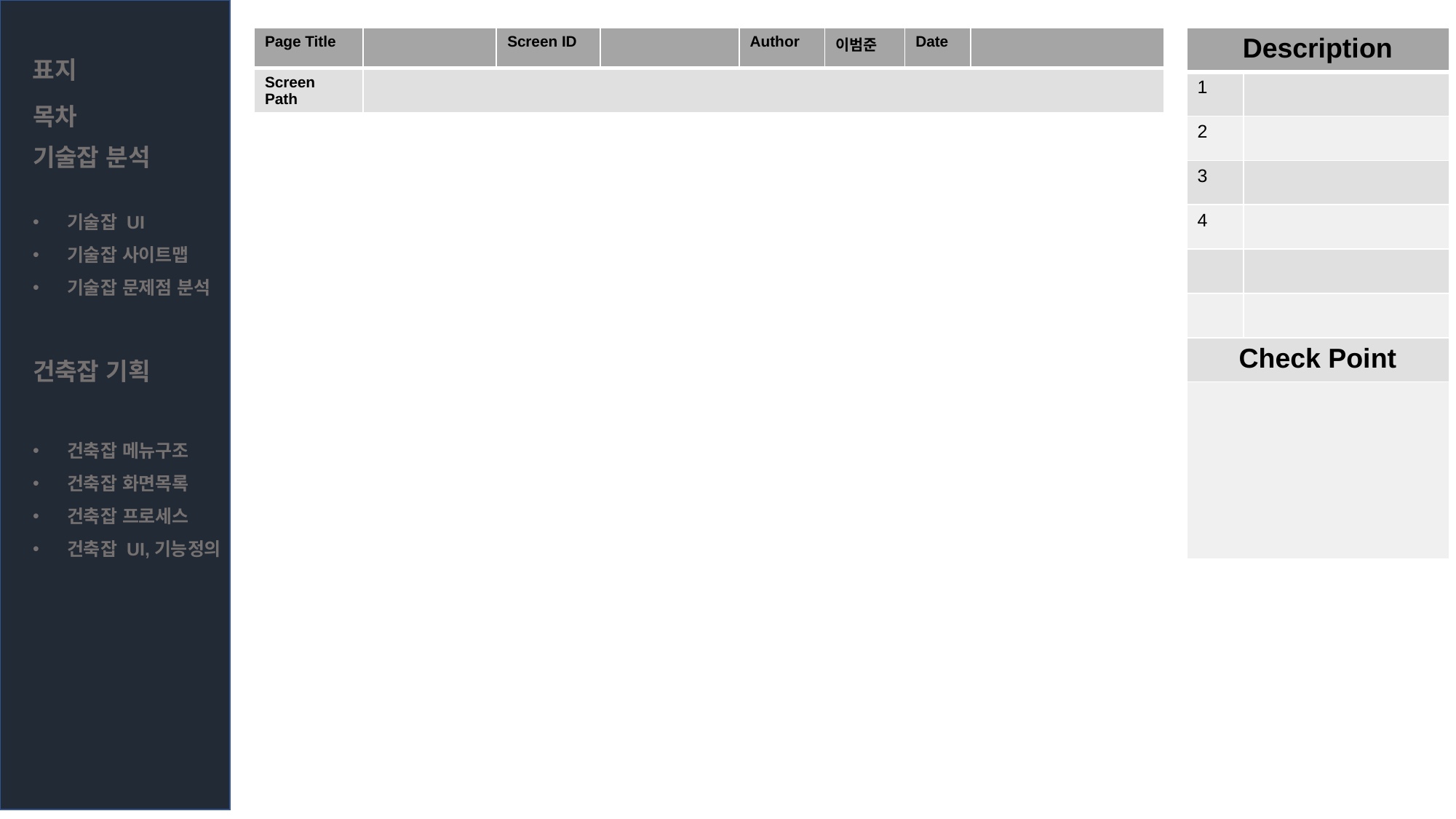

| Description |  |
| --- | --- |
| 1 |  |
| 2 |  |
| 3 |  |
| 4 |  |
|  |  |
|  |  |
| Check Point |  |
|  |  |
| Page Title |  | Screen ID |  | Author | 이범준 | Date |  |
| --- | --- | --- | --- | --- | --- | --- | --- |
| Screen Path |  |  |  |  |  |  |  |
표지
목차
기술잡 분석

기술잡 UI
기술잡 사이트맵
기술잡 문제점 분석

건축잡 기획

건축잡 메뉴구조
건축잡 화면목록
건축잡 프로세스
건축잡 UI,기능정의